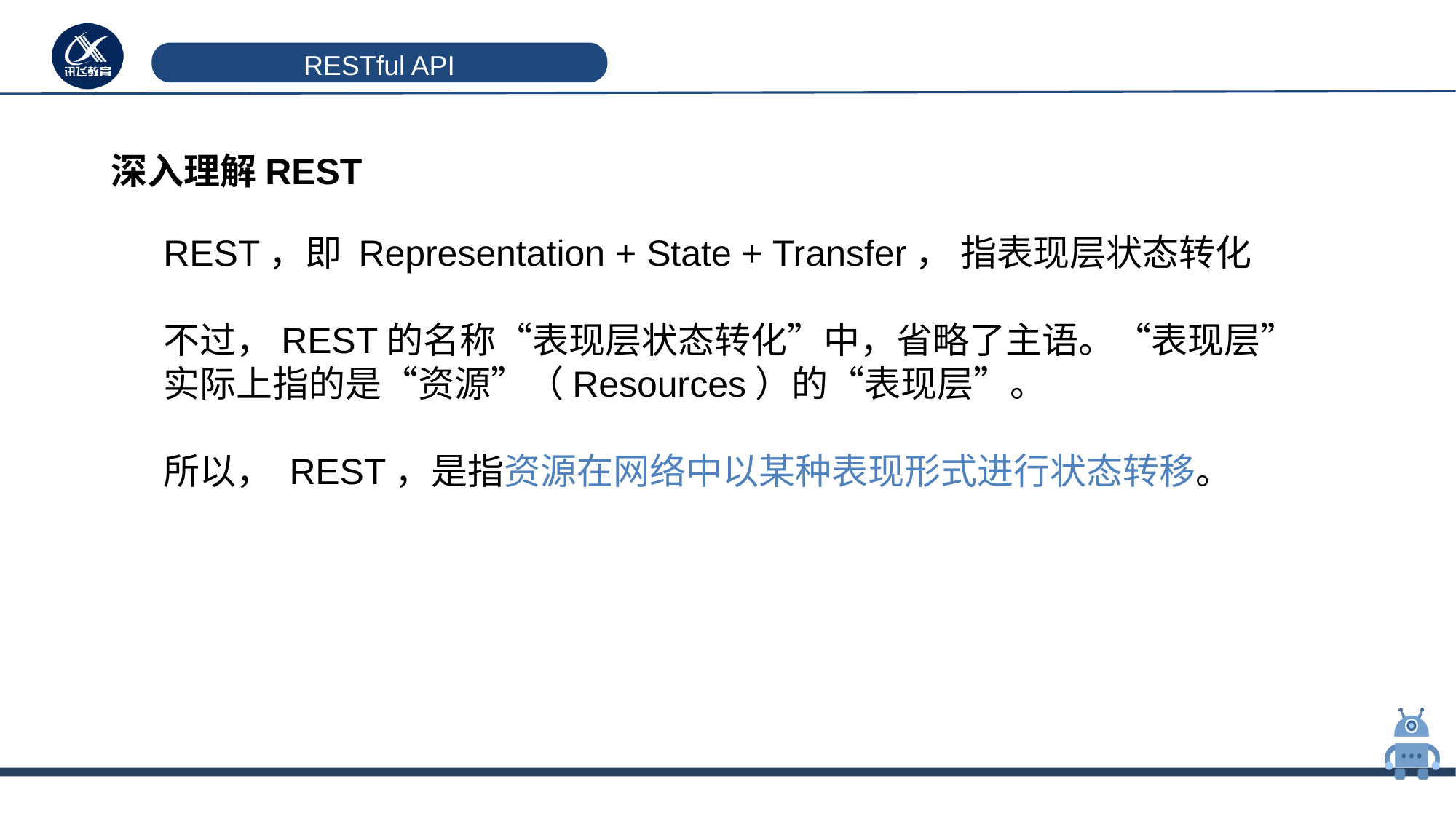

# RESTful API
深入理解REST
REST，即 Representation + State + Transfer， 指表现层状态转化

不过，REST的名称“表现层状态转化”中，省略了主语。“表现层”实际上指的是“资源”（Resources）的“表现层”。

所以， REST，是指资源在网络中以某种表现形式进行状态转移。